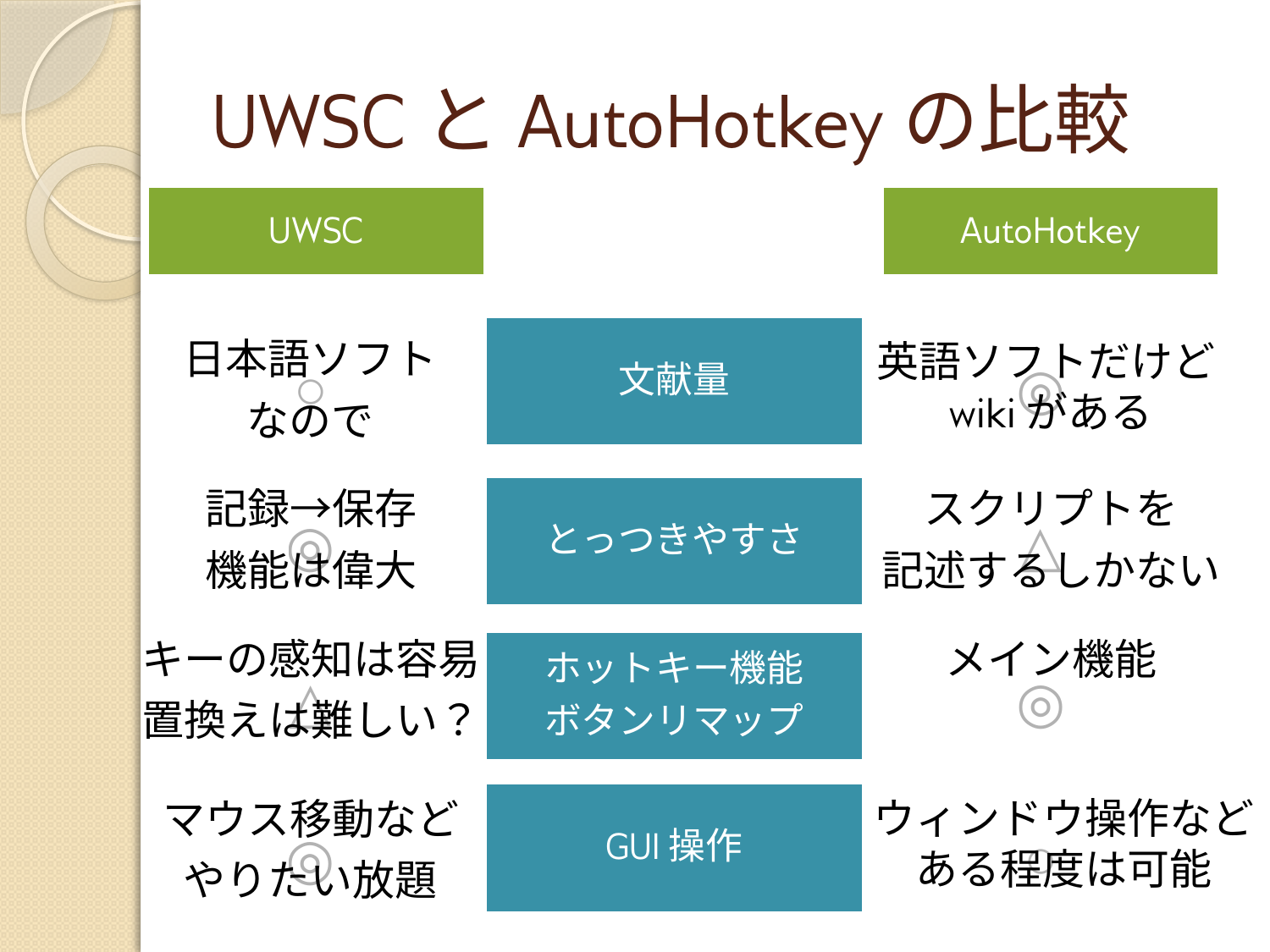

# UWSCとAutoHotkeyの比較
UWSC
AutoHotkey
文献量
とっつきやすさ
ホットキー機能
ボタンリマップ
GUI操作
日本語ソフト
なので
英語ソフトだけどwikiがある
○

◎

△

◎
◎

△

◎

○
記録→保存
機能は偉大
スクリプトを
記述するしかない
キーの感知は容易
置換えは難しい？
メイン機能
ウィンドウ操作などある程度は可能
マウス移動など
やりたい放題